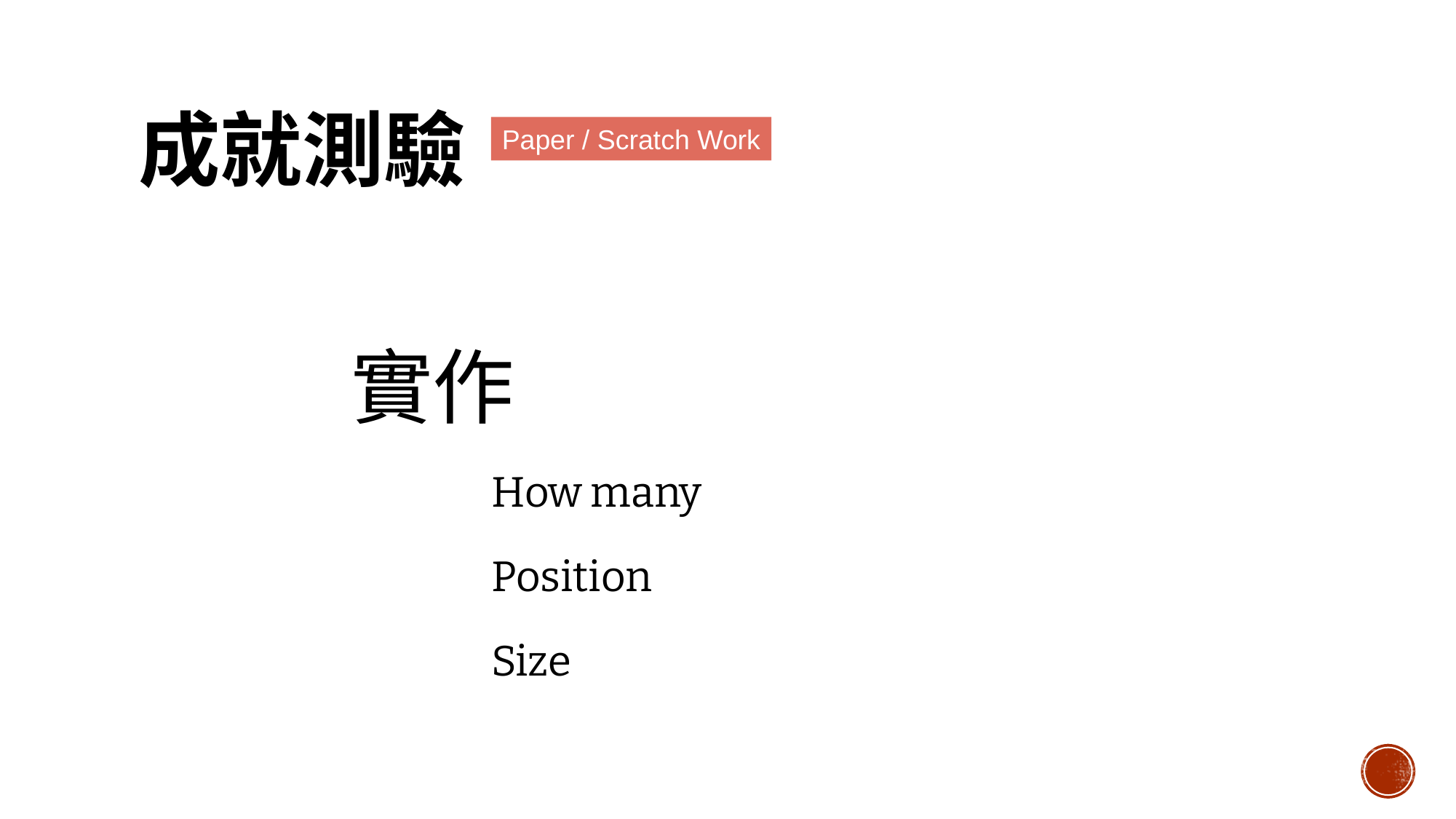

# 成就測驗
Paper / Scratch Work
實作
How many
Position
Size